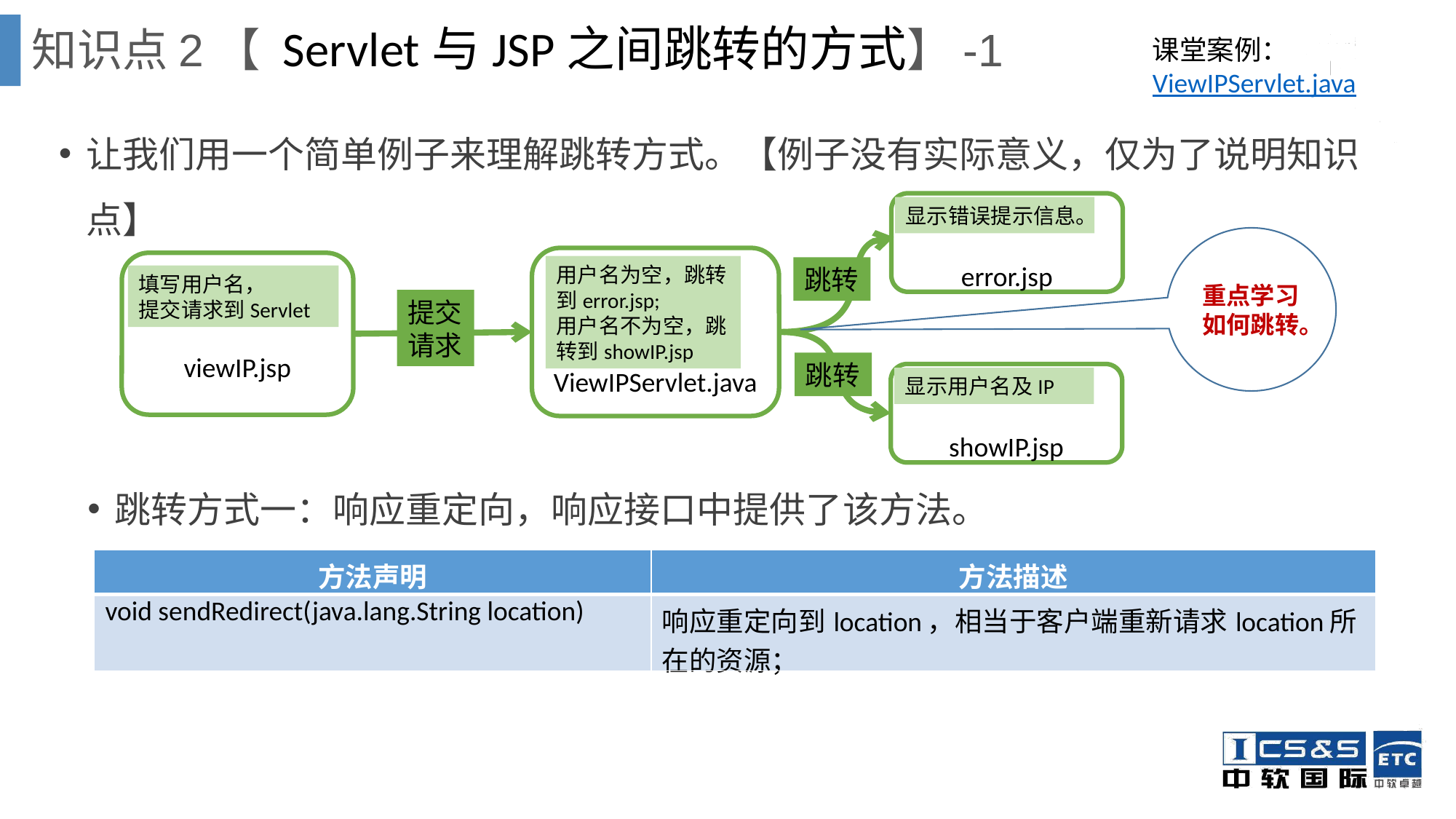

知识点2【 Servlet与JSP之间跳转的方式】-1
课堂案例：ViewIPServlet.java
让我们用一个简单例子来理解跳转方式。【例子没有实际意义，仅为了说明知识点】

error.jsp
显示错误提示信息。
重点学习如何跳转。

ViewIPServlet.java

viewIP.jsp
用户名为空，跳转到error.jsp;
用户名不为空，跳转到showIP.jsp
跳转
填写用户名，
提交请求到Servlet
提交请求
跳转

showIP.jsp
显示用户名及IP
跳转方式一：响应重定向，响应接口中提供了该方法。
| 方法声明 | 方法描述 |
| --- | --- |
| void sendRedirect(java.lang.String location) | 响应重定向到location，相当于客户端重新请求location所在的资源； |